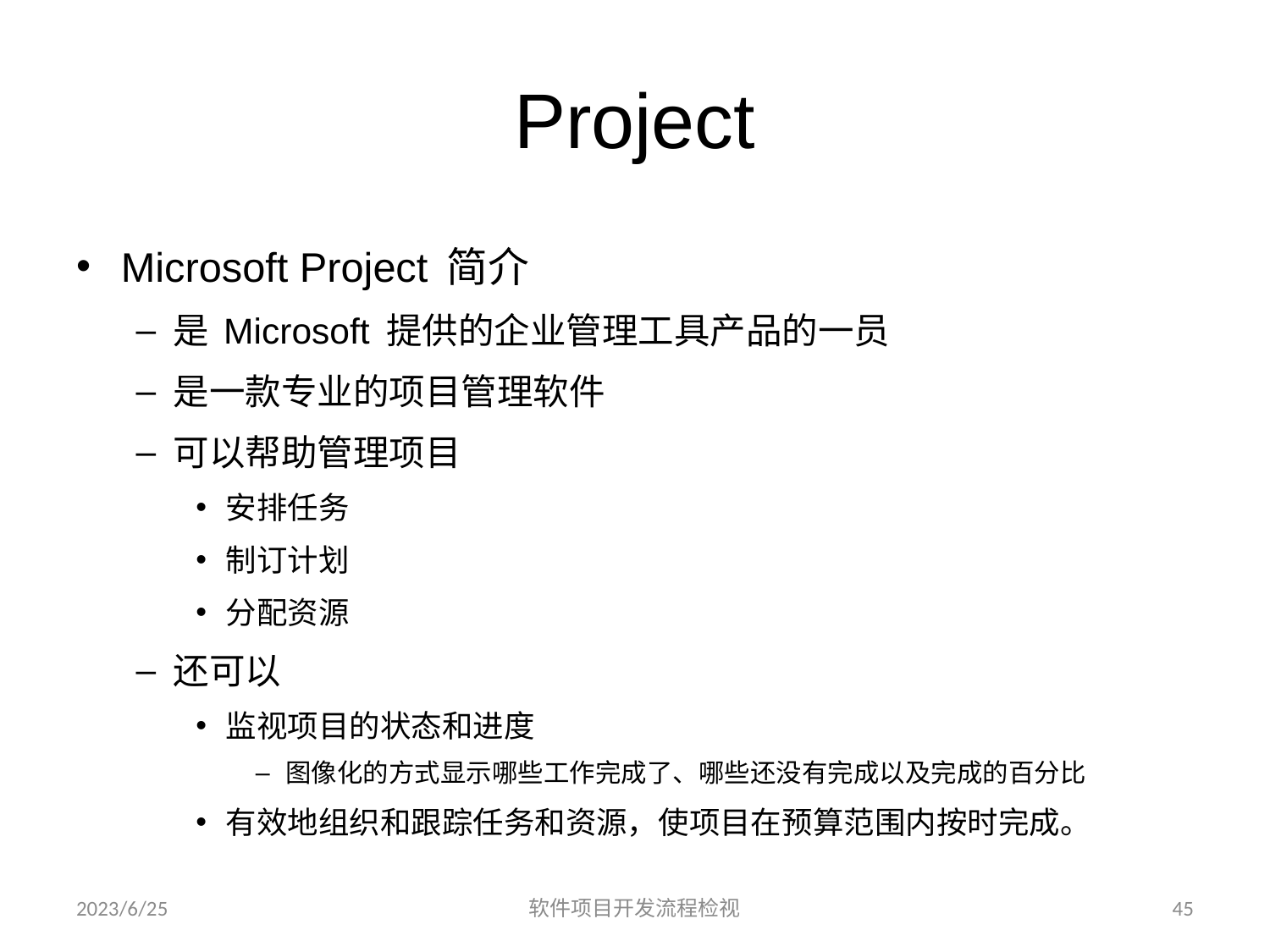

# Project
Microsoft Project 简介
是 Microsoft 提供的企业管理工具产品的一员
是一款专业的项目管理软件
可以帮助管理项目
安排任务
制订计划
分配资源
还可以
监视项目的状态和进度
图像化的方式显示哪些工作完成了、哪些还没有完成以及完成的百分比
有效地组织和跟踪任务和资源，使项目在预算范围内按时完成。
2023/6/25
软件项目开发流程检视
45